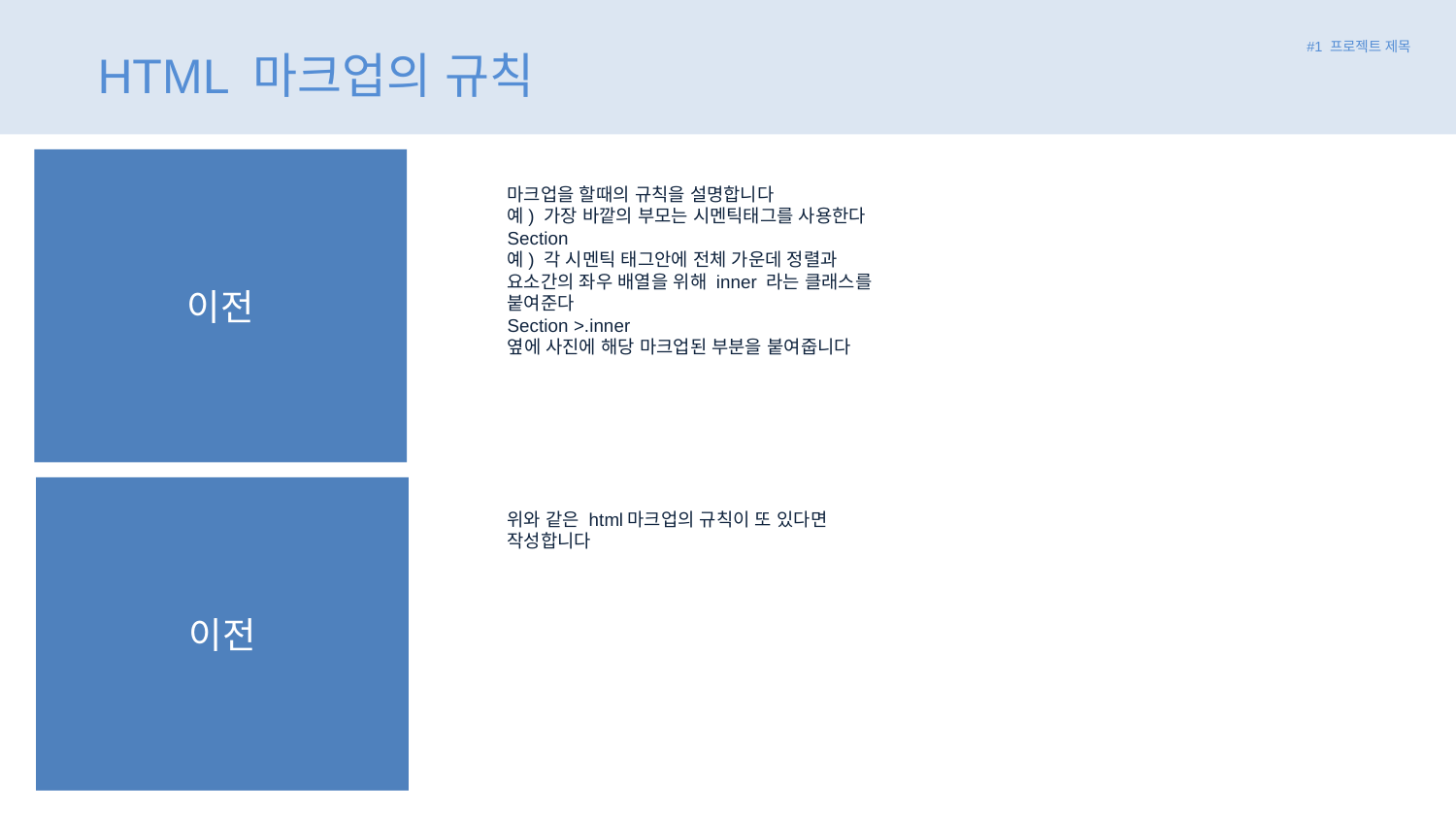

#1 프로젝트 제목
HTML 마크업의 규칙
이전
마크업을 할때의 규칙을 설명합니다
예) 가장 바깥의 부모는 시멘틱태그를 사용한다
Section
예) 각 시멘틱 태그안에 전체 가운데 정렬과 요소간의 좌우 배열을 위해 inner 라는 클래스를 붙여준다
Section >.inner
옆에 사진에 해당 마크업된 부분을 붙여줍니다

이전
위와 같은 html마크업의 규칙이 또 있다면 작성합니다